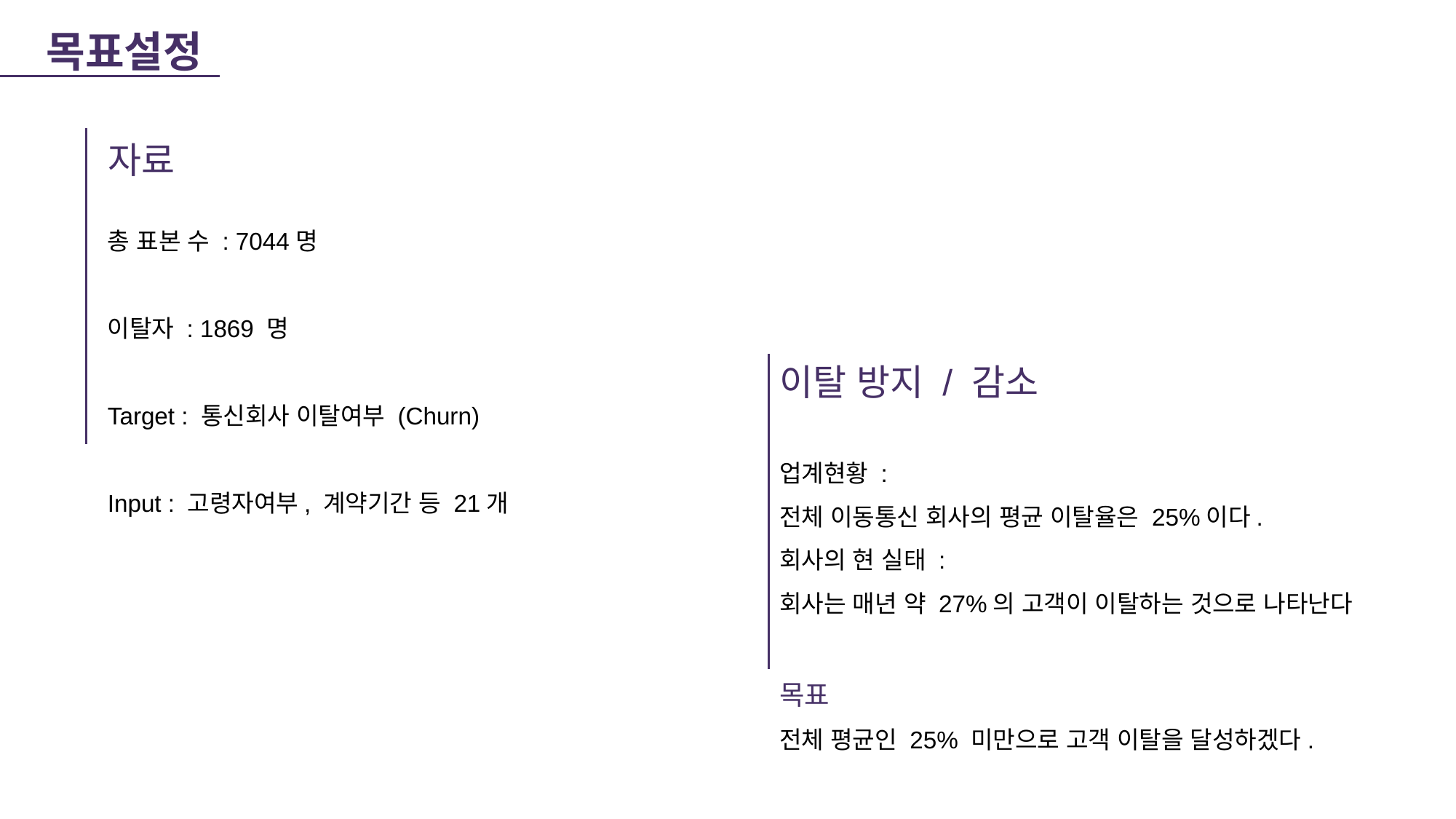

목표설정
자료
총 표본 수 : 7044명

이탈자 : 1869 명

Target : 통신회사 이탈여부 (Churn)

Input : 고령자여부, 계약기간 등 21개
이탈 방지 / 감소
업계현황 :
전체 이동통신 회사의 평균 이탈율은 25%이다.
회사의 현 실태 :
회사는 매년 약 27%의 고객이 이탈하는 것으로 나타난다

목표
전체 평균인 25% 미만으로 고객 이탈을 달성하겠다.